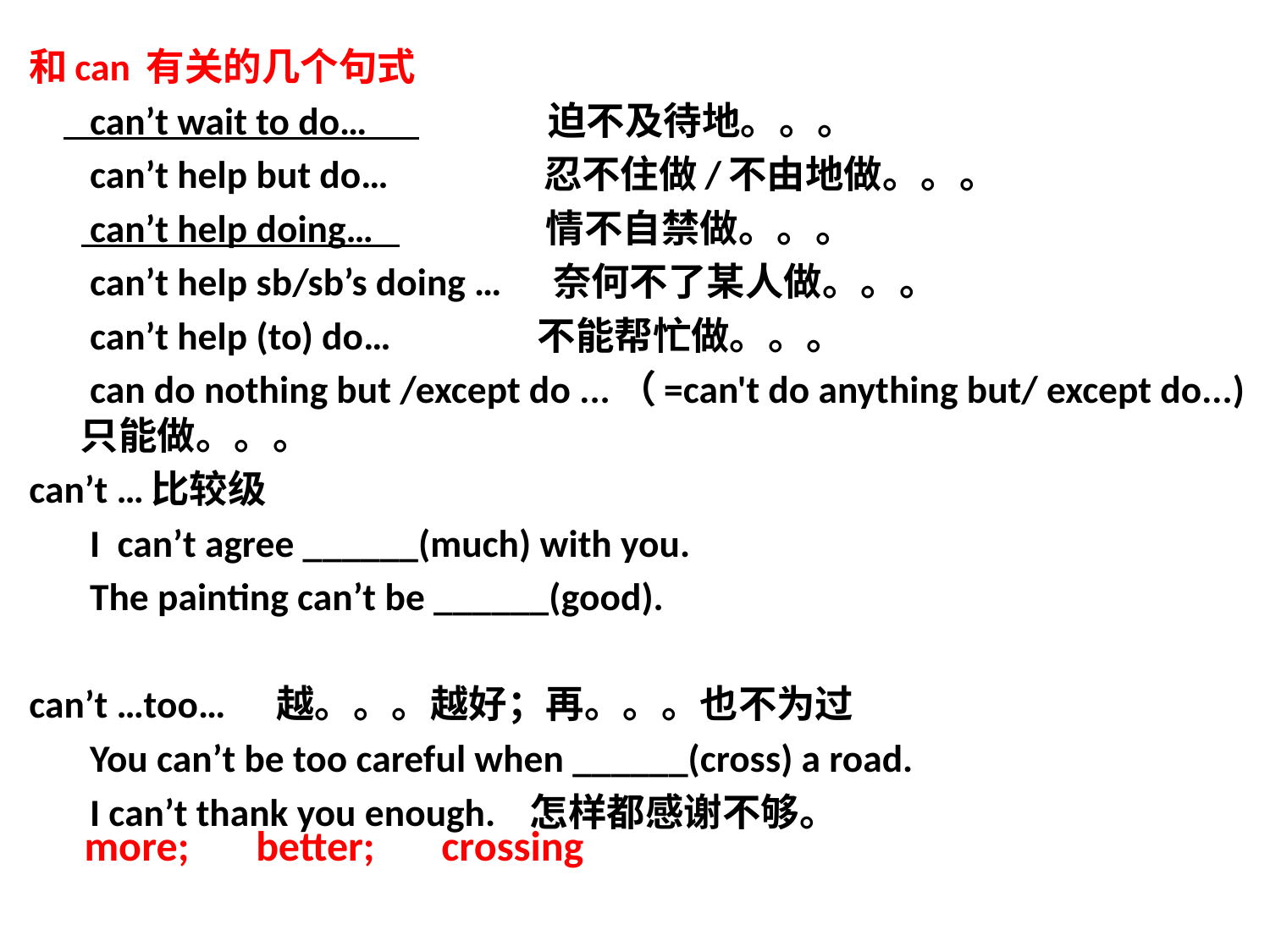

和can 有关的几个句式
       can’t wait to do…                    迫不及待地。。。
       can’t help but do…                 忍不住做/不由地做。。。
       can’t help doing…                   情不自禁做。。。
       can’t help sb/sb’s doing …     奈何不了某人做。。。
       can’t help (to) do…                不能帮忙做。。。
       can do nothing but /except do ...（=can't do anything but/ except do...)只能做。。。
can’t …比较级
       I  can’t agree ______(much) with you.
       The painting can’t be ______(good).

can’t …too…     越。。。越好；再。。。也不为过
       You can’t be too careful when ______(cross) a road.
       I can’t thank you enough.   怎样都感谢不够。

more;       better;       crossing